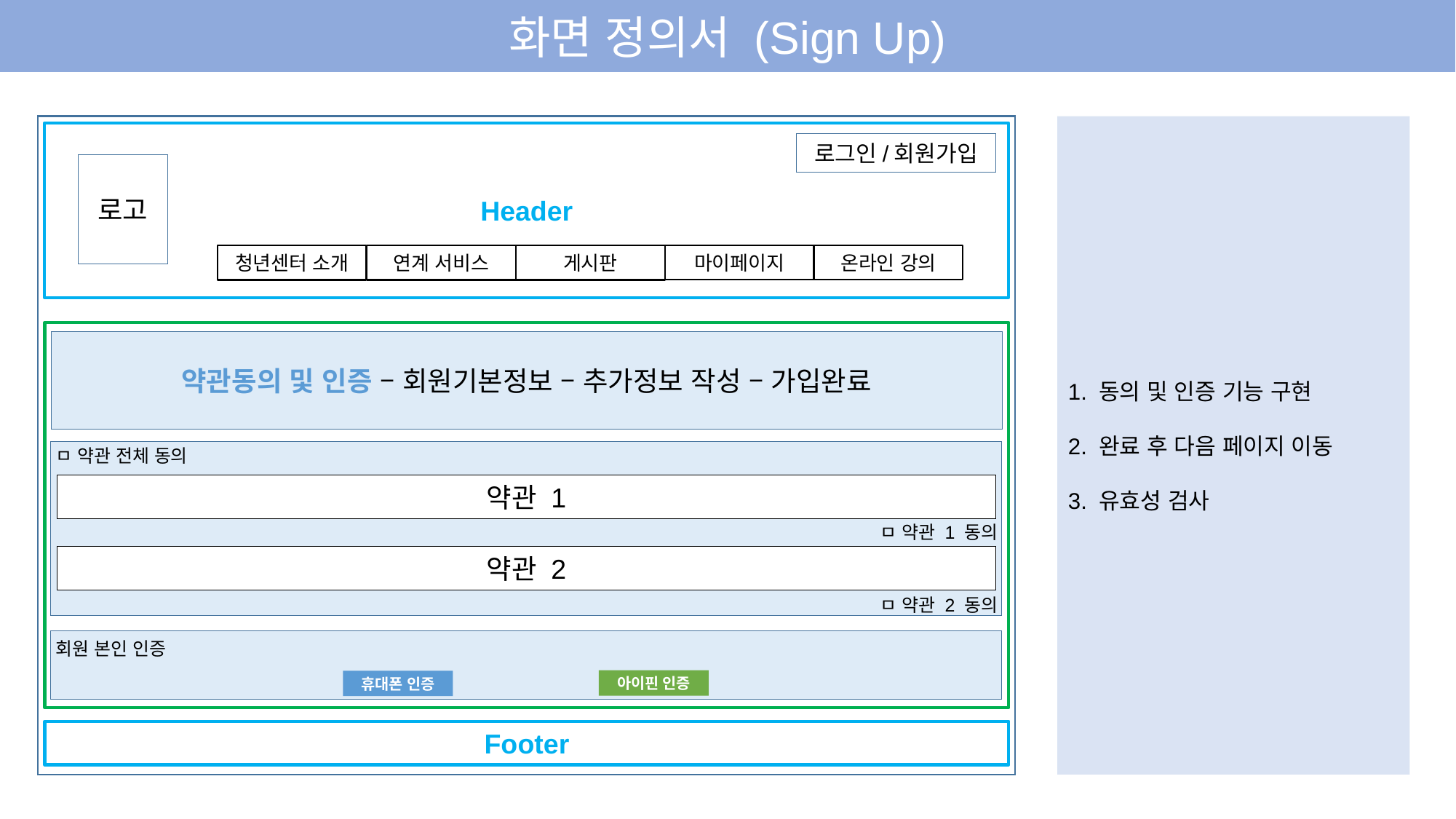

화면 정의서 (Sign Up)

1. 동의 및 인증 기능 구현

2. 완료 후 다음 페이지 이동

3. 유효성 검사

Header

로그인/회원가입

로고

마이페이지
온라인 강의
청년센터 소개
연계 서비스
게시판

ㅁ 약관 전체 동의

ㅁ 약관 1 동의

ㅁ 약관 2 동의

회원 본인 인증

약관동의 및 인증 – 회원기본정보 – 추가정보 작성 – 가입완료

약관 1
약관 2

아이핀 인증
휴대폰 인증
Footer